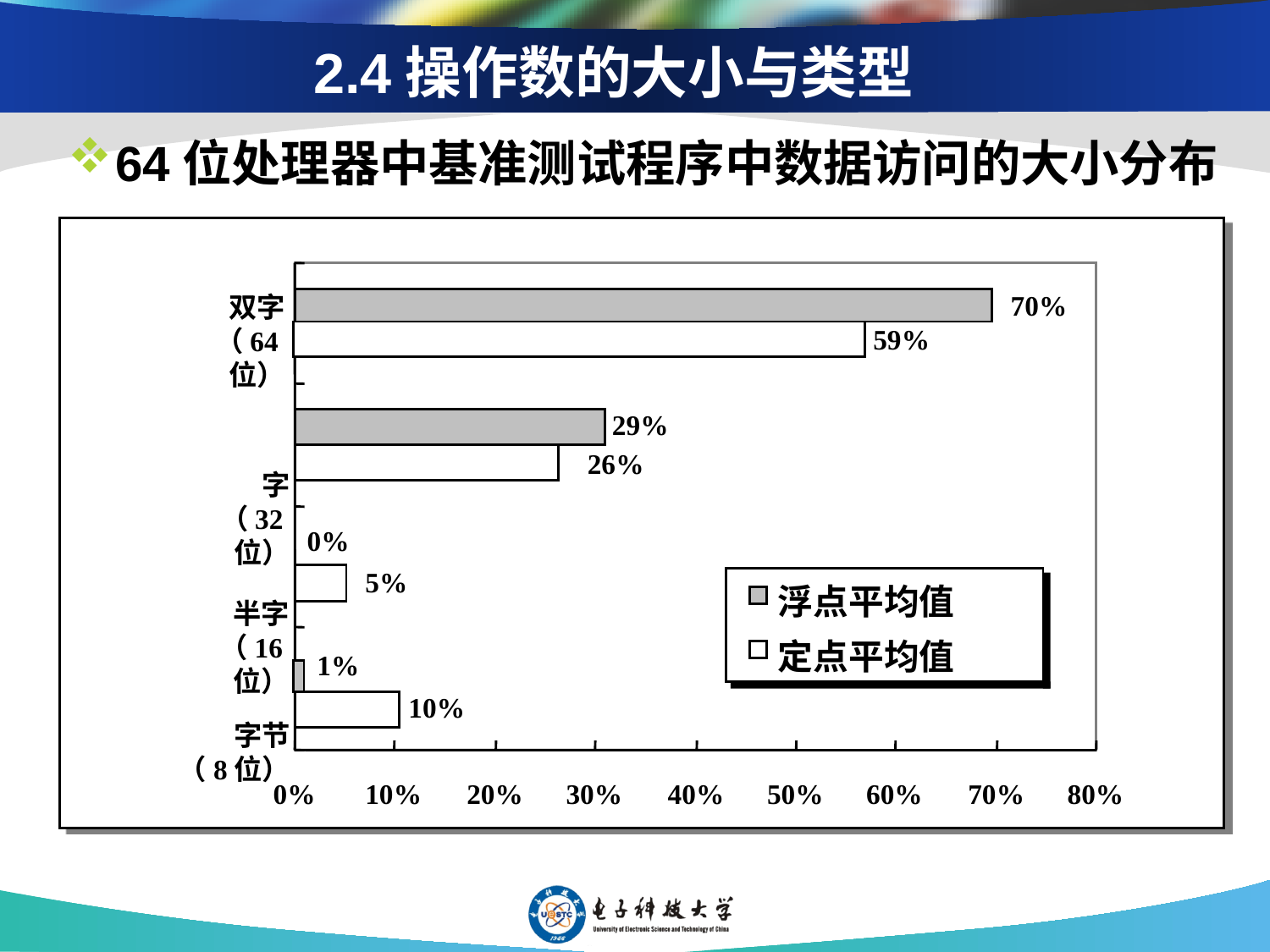

# 2.4操作数的大小与类型
64位处理器中基准测试程序中数据访问的大小分布

70%

双字
（64位）

59%

29%

26%

0%

5%

浮点平均值

定点平均值

1%

10%

0%
10%
20%
30%
40%
50%
60%
70%
80%
字
（32位）
半字
（16位）
字节
（8位）
51